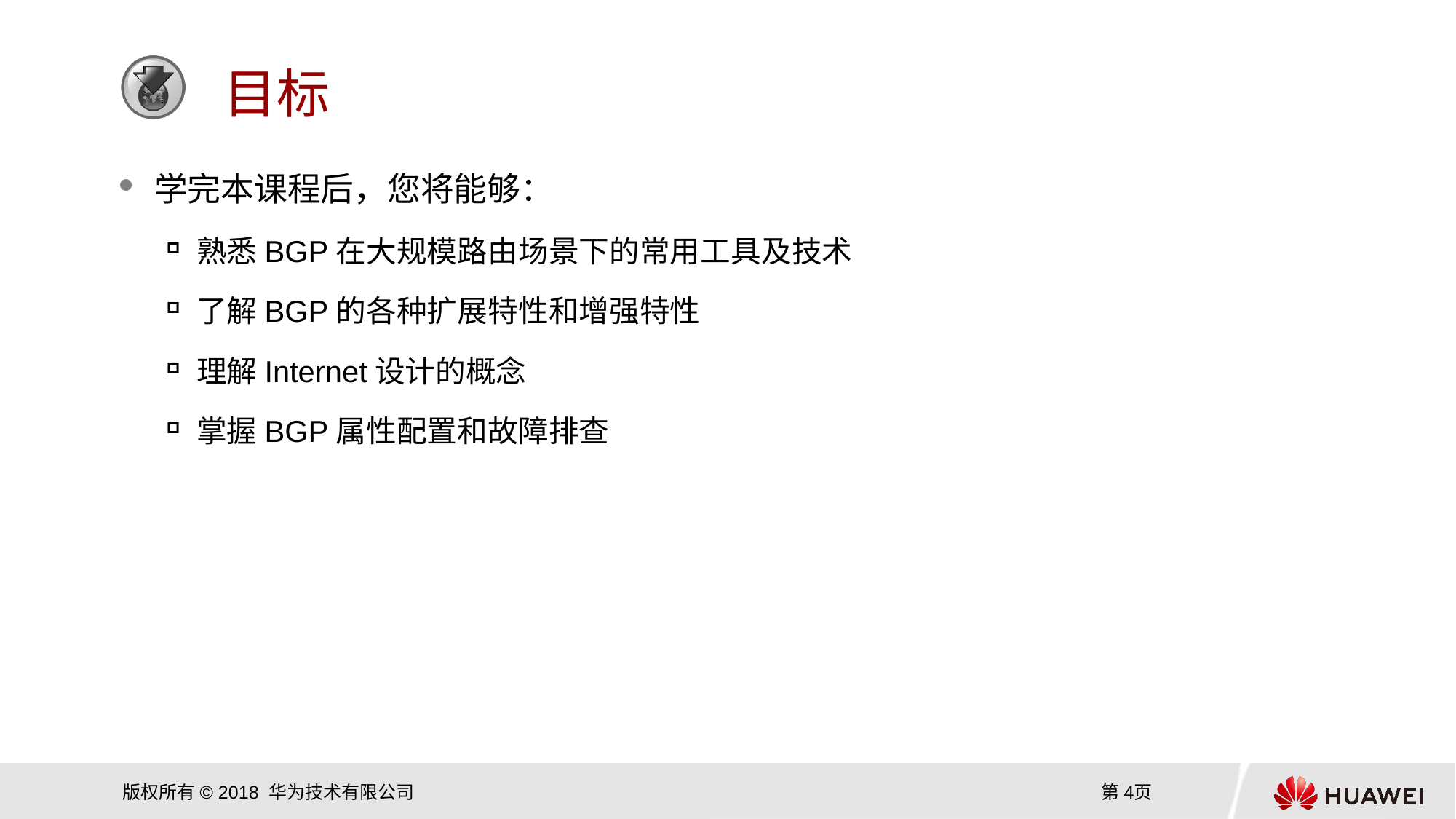

学完本课程后，您将能够：
熟悉BGP在大规模路由场景下的常用工具及技术
了解BGP的各种扩展特性和增强特性
理解Internet设计的概念
掌握BGP属性配置和故障排查